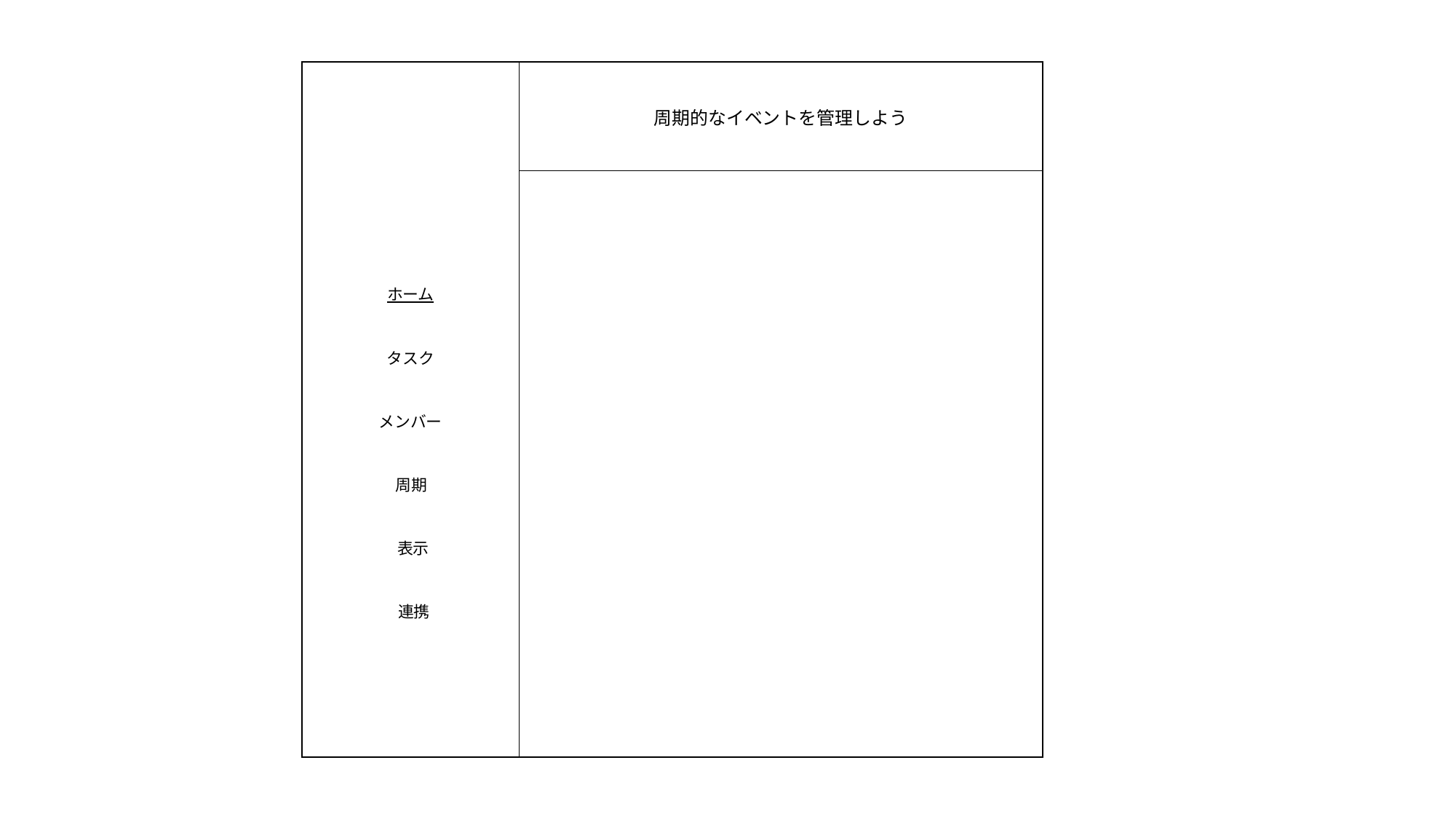

周期的なイベントを管理しよう
ホーム
タスク
メンバー
周期
表示
連携